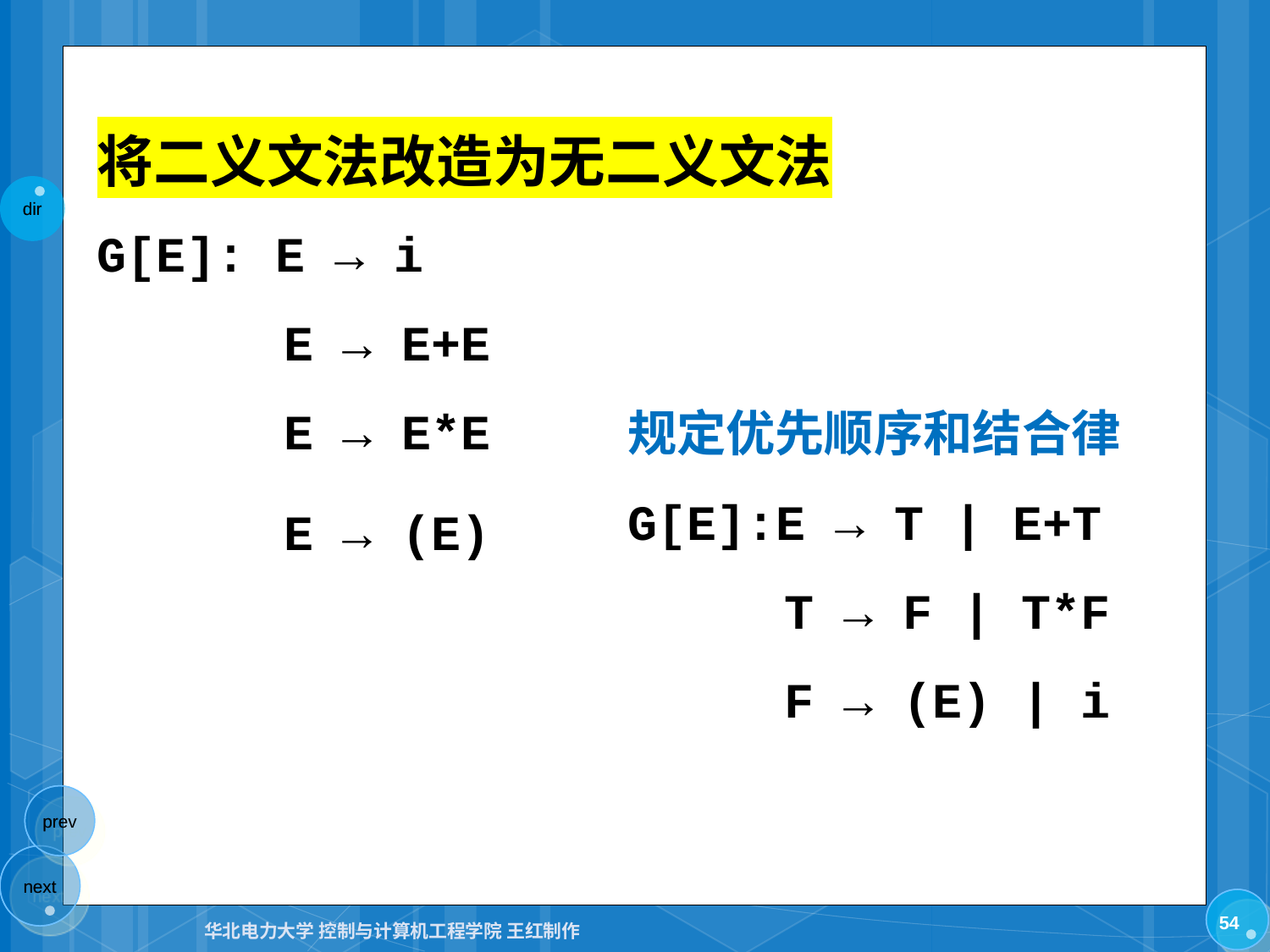

将二义文法改造为无二义文法
G[E]: E → i
	  E → E+E
	  E → E*E
	  E → (E)
规定优先顺序和结合律
G[E]:E → T | E+T
	 T → F | T*F
	 F → (E) | i
54
华北电力大学 控制与计算机工程学院 王红制作